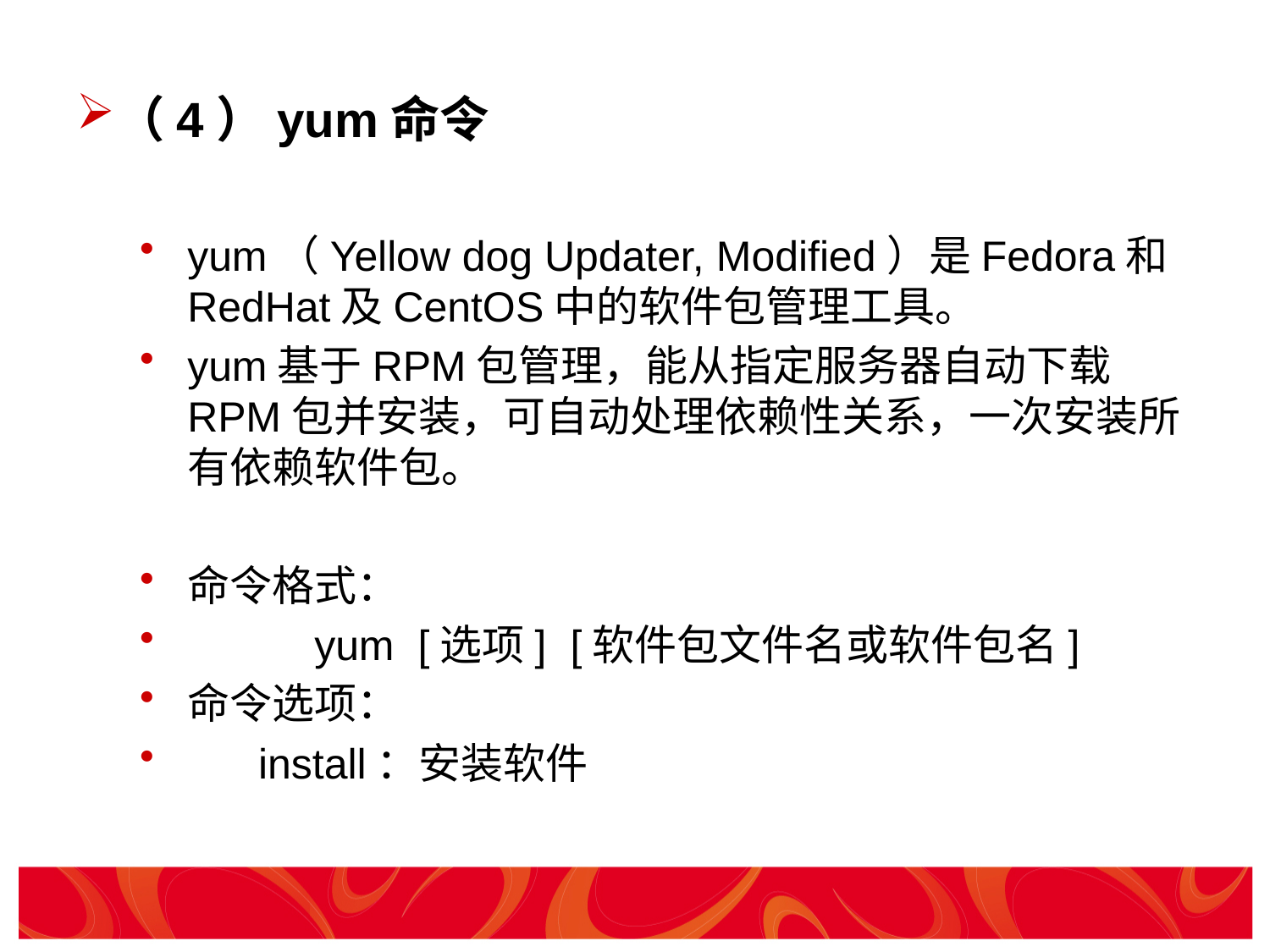

（4）yum命令
yum（Yellow dog Updater, Modified）是Fedora和RedHat及CentOS中的软件包管理工具。
yum基于RPM包管理，能从指定服务器自动下载RPM包并安装，可自动处理依赖性关系，一次安装所有依赖软件包。

命令格式：
	yum  [选项]  [软件包文件名或软件包名]
命令选项：
      install：安装软件